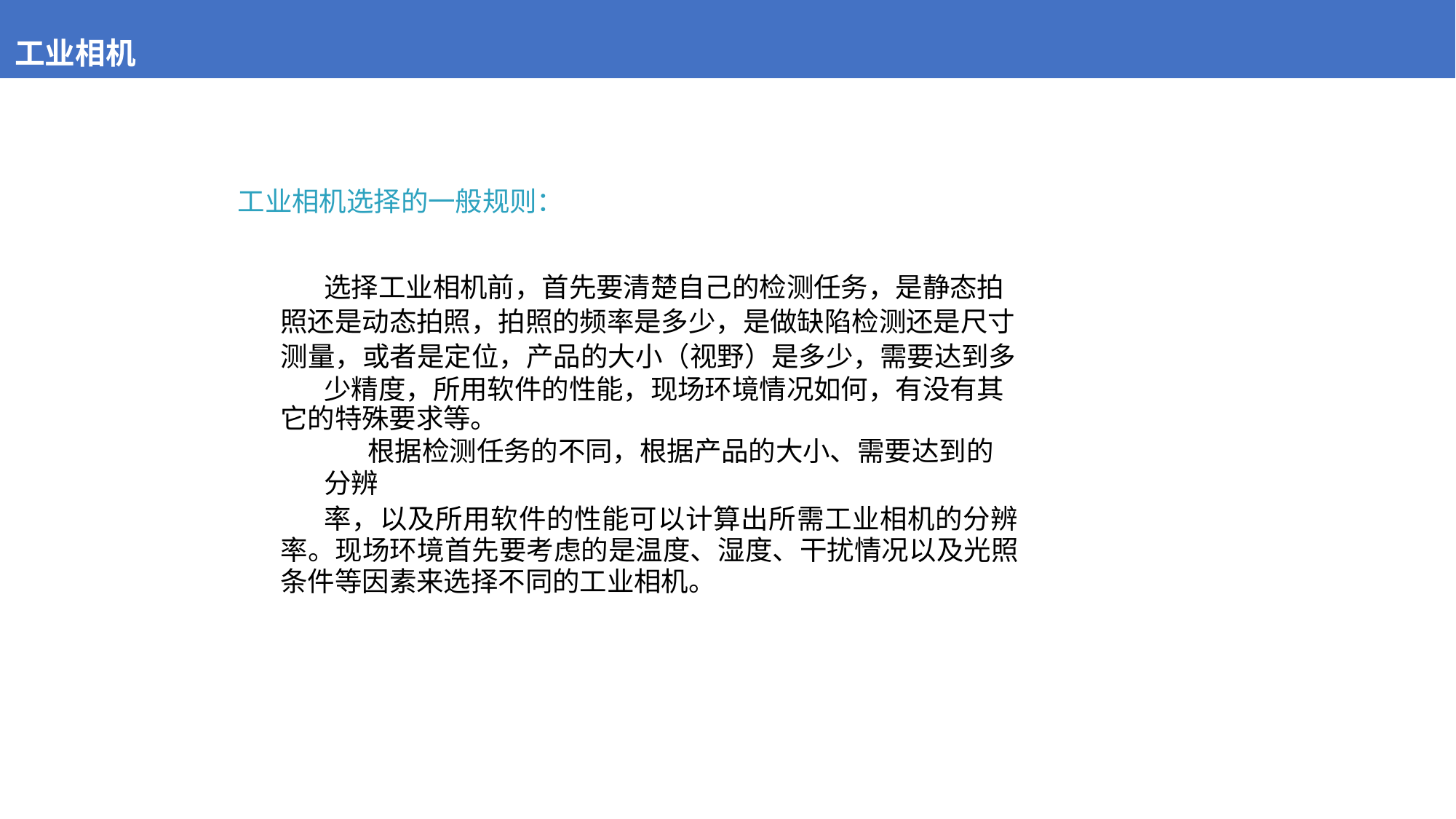

# 工业相机
工业相机选择的一般规则：
选择工业相机前，首先要清楚自己的检测任务，是静态拍照还是动态拍照，拍照的频率是多少，是做缺陷检测还是尺寸测量，或者是定位，产品的大小（视野）是多少，需要达到多
少精度，所用软件的性能，现场环境情况如何，有没有其它的特殊要求等。
根据检测任务的不同，根据产品的大小、需要达到的分辨
率，以及所用软件的性能可以计算出所需工业相机的分辨率。现场环境首先要考虑的是温度、湿度、干扰情况以及光照条件等因素来选择不同的工业相机。